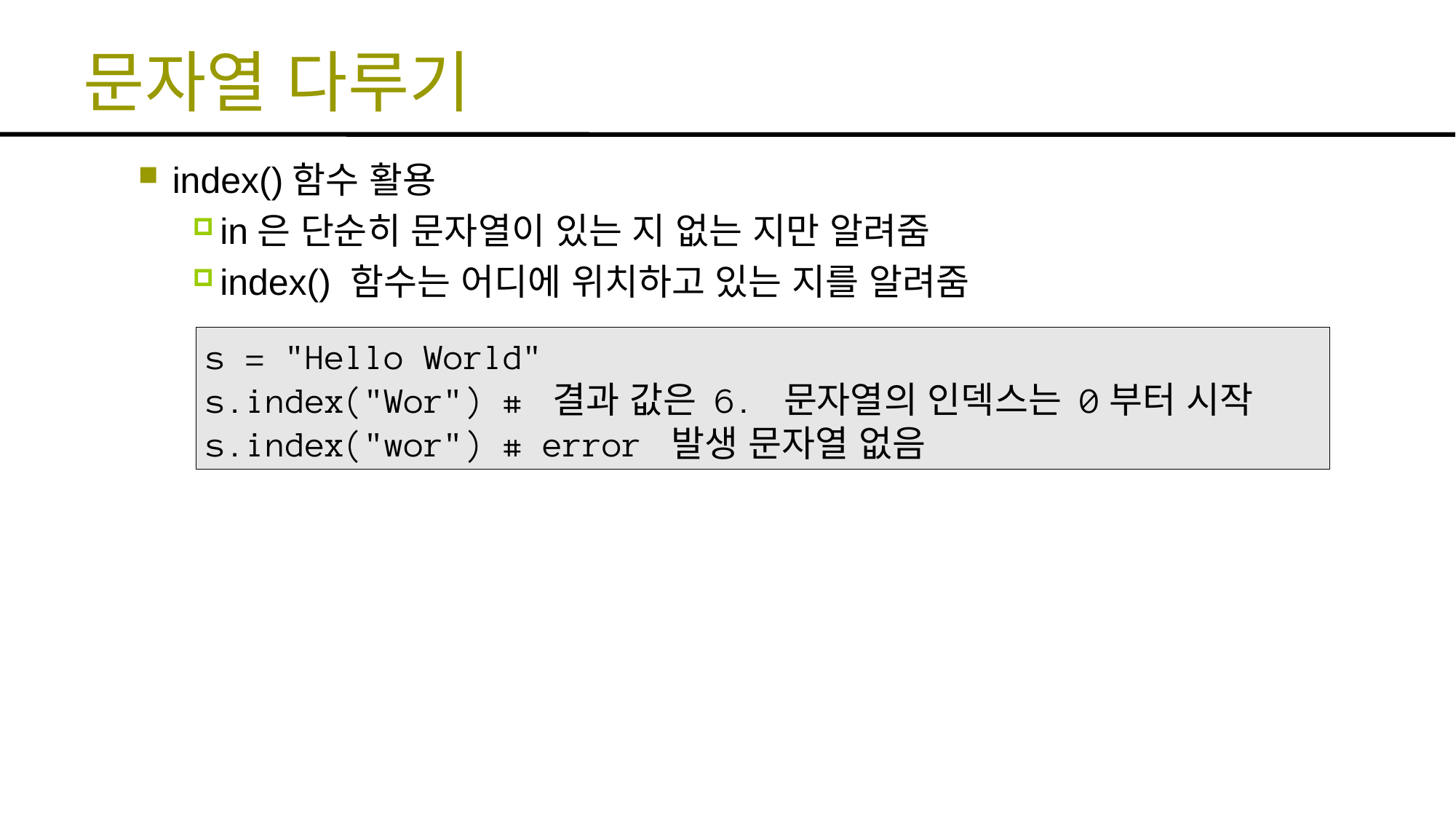

# 문자열 다루기
index()함수 활용
in은 단순히 문자열이 있는 지 없는 지만 알려줌
index() 함수는 어디에 위치하고 있는 지를 알려줌

s = "Hello World"
s.index("Wor") # 결과 값은 6. 문자열의 인덱스는 0부터 시작
s.index("wor") # error 발생 문자열 없음